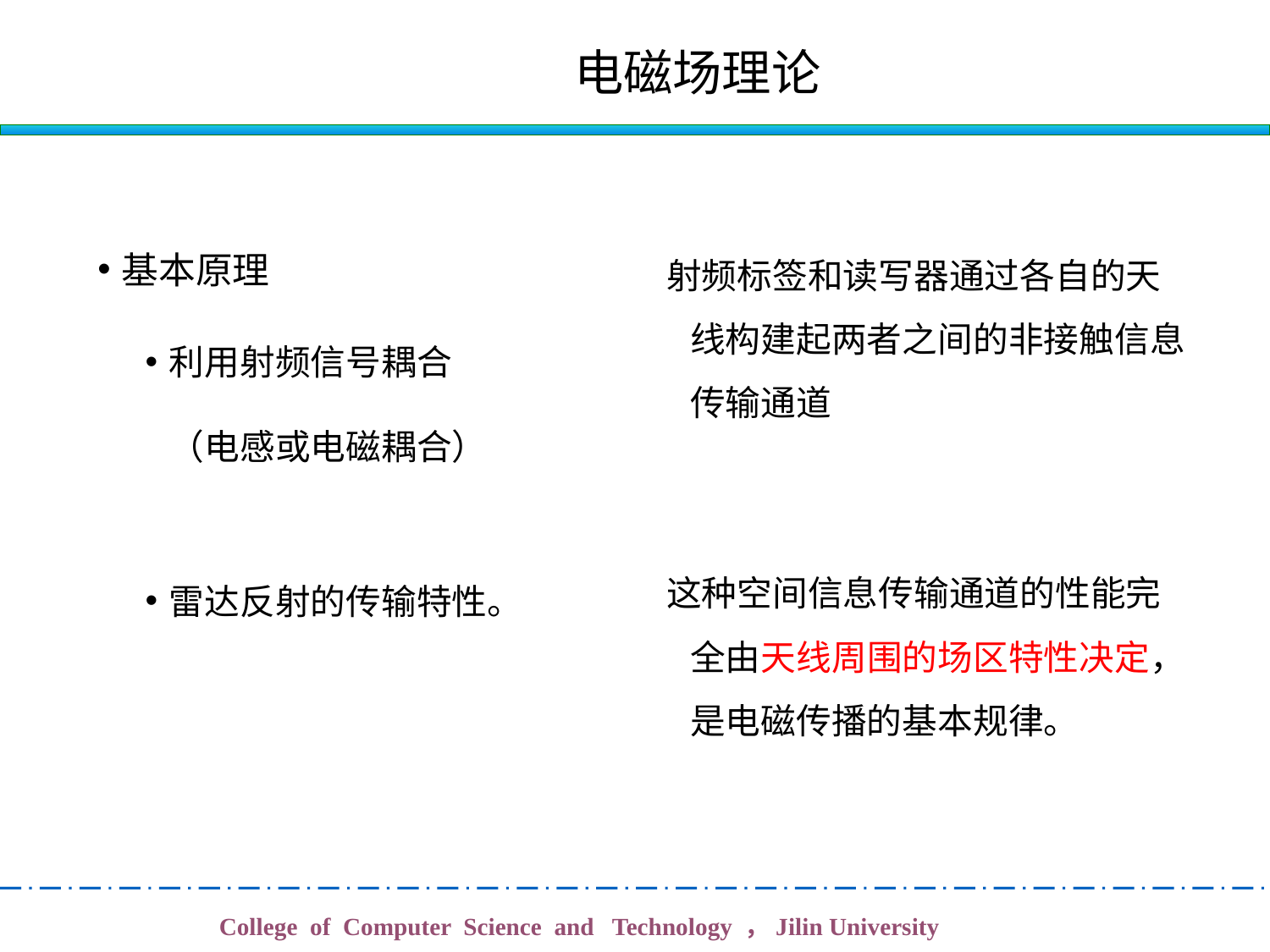

# 电磁场理论
基本原理
利用射频信号耦合（电感或电磁耦合）

雷达反射的传输特性。
射频标签和读写器通过各自的天线构建起两者之间的非接触信息传输通道

这种空间信息传输通道的性能完全由天线周围的场区特性决定，是电磁传播的基本规律。